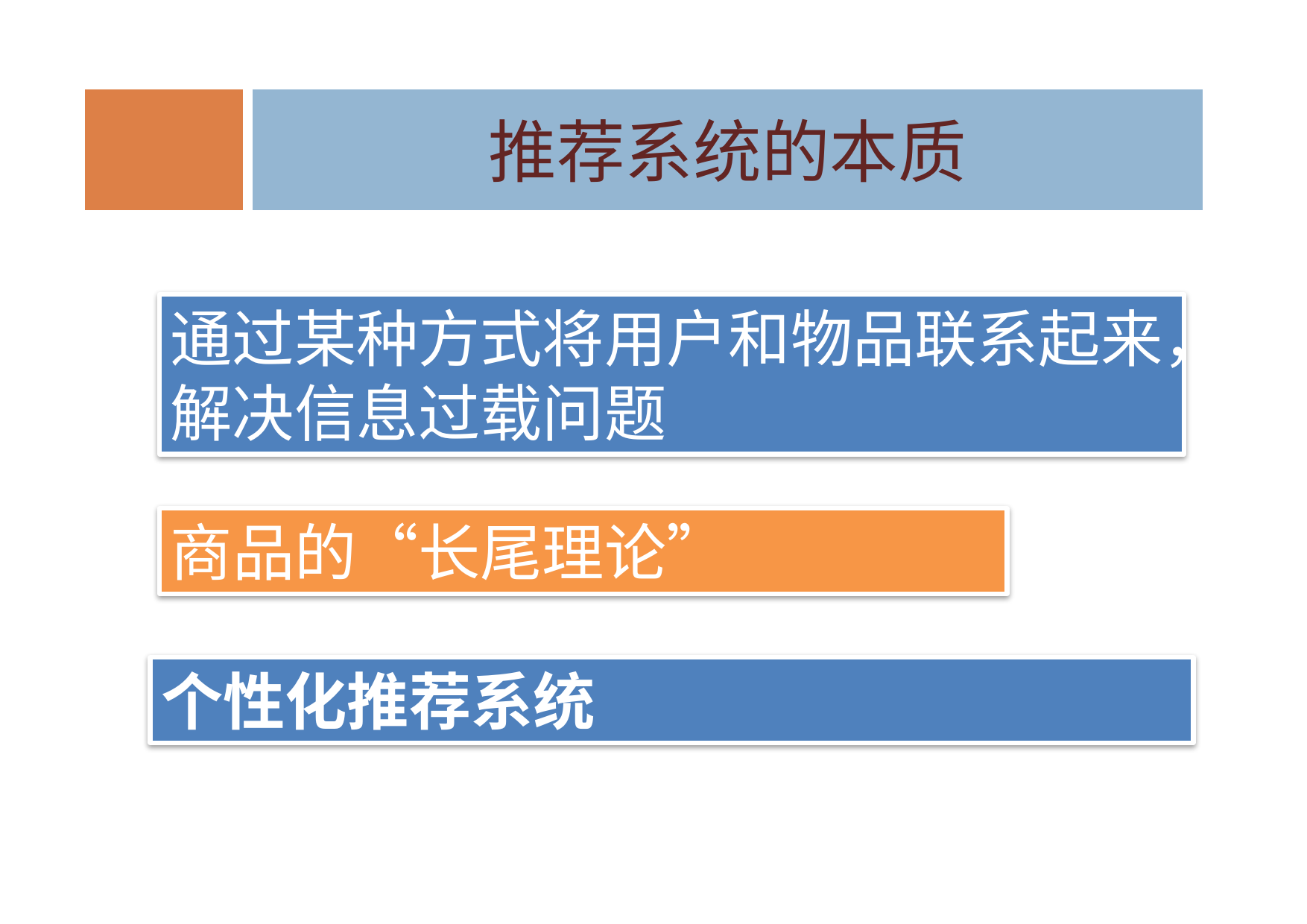

推荐系统的本质
通过某种方式将用户和物品联系起来，解决信息过载问题
商品的“长尾理论”
个性化推荐系统